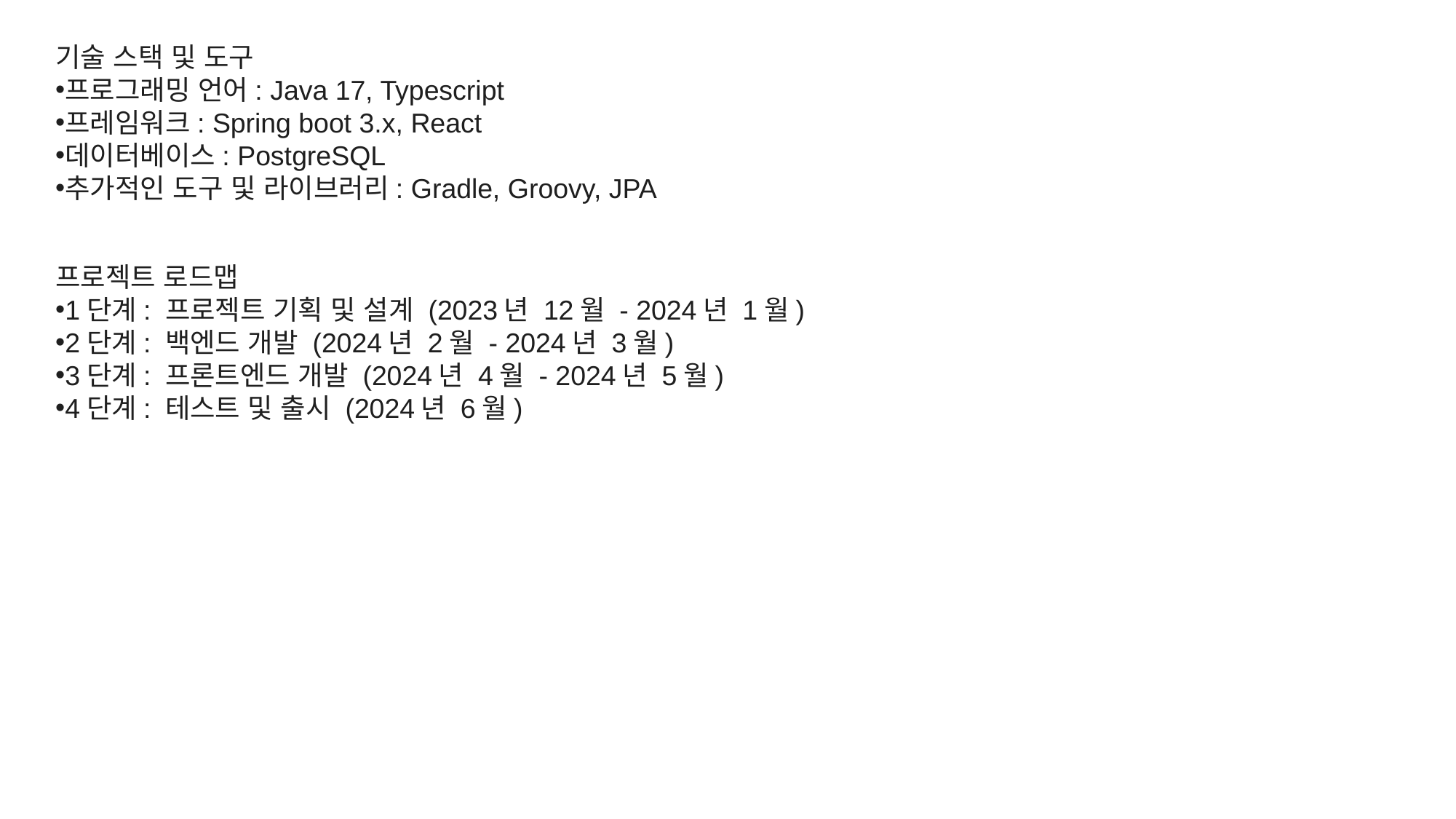

기술 스택 및 도구
프로그래밍 언어: Java 17, Typescript
프레임워크: Spring boot 3.x, React
데이터베이스: PostgreSQL
추가적인 도구 및 라이브러리: Gradle, Groovy, JPA
프로젝트 로드맵
1단계: 프로젝트 기획 및 설계 (2023년 12월 - 2024년 1월)
2단계: 백엔드 개발 (2024년 2월 - 2024년 3월)
3단계: 프론트엔드 개발 (2024년 4월 - 2024년 5월)
4단계: 테스트 및 출시 (2024년 6월)